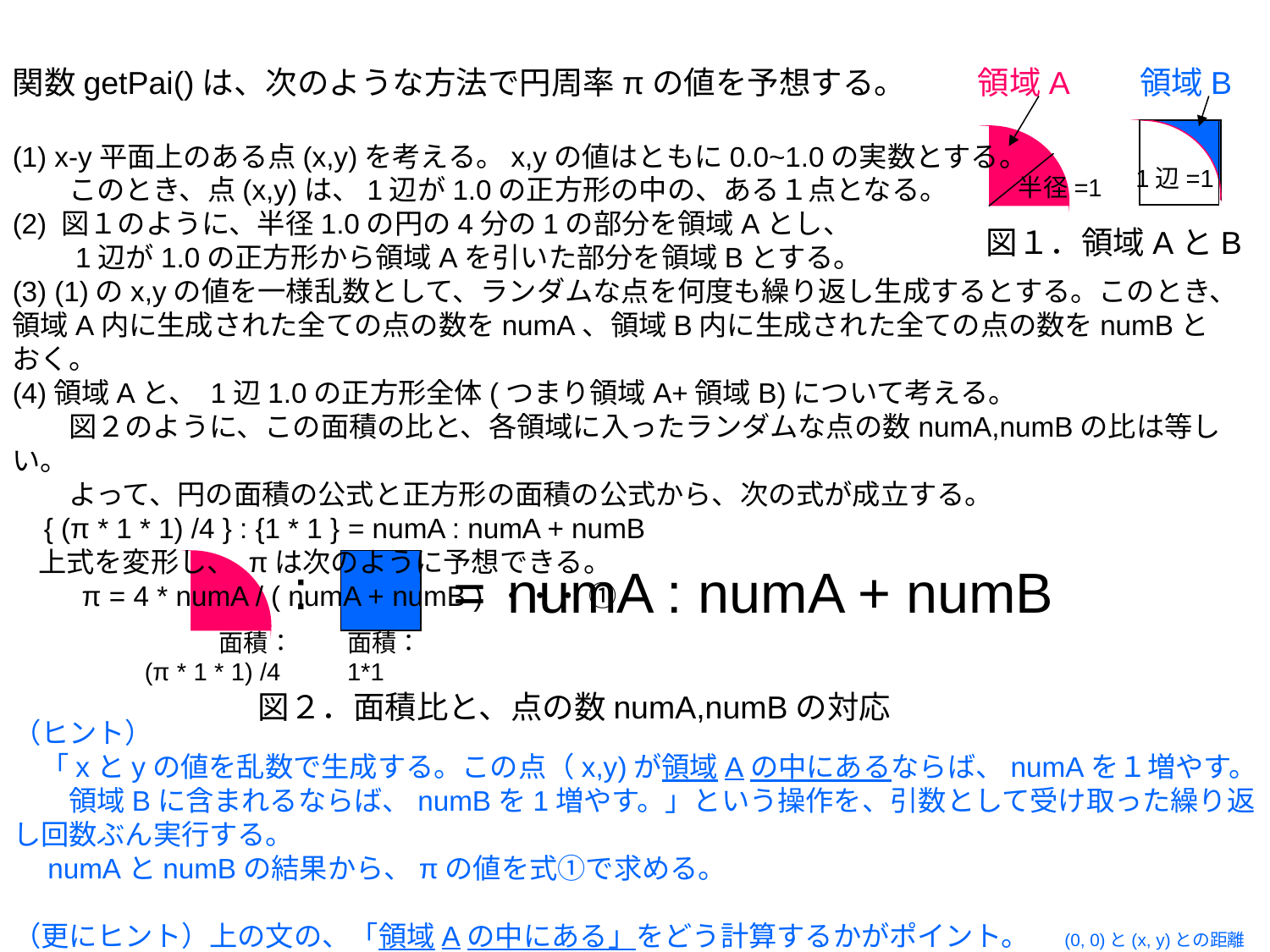

関数getPai()は、次のような方法で円周率πの値を予想する。

(1) x-y平面上のある点(x,y)を考える。x,yの値はともに0.0~1.0の実数とする。
　　このとき、点(x,y)は、1辺が1.0の正方形の中の、ある１点となる。
(2) 図１のように、半径1.0の円の4分の1の部分を領域Aとし、
　　1辺が1.0の正方形から領域Aを引いた部分を領域Bとする。
(3) (1)のx,yの値を一様乱数として、ランダムな点を何度も繰り返し生成するとする。このとき、領域A内に生成された全ての点の数をnumA、領域B内に生成された全ての点の数をnumBとおく。
(4)領域Aと、 1辺1.0の正方形全体(つまり領域A+領域B)について考える。
　　図２のように、この面積の比と、各領域に入ったランダムな点の数numA,numBの比は等しい。
　　よって、円の面積の公式と正方形の面積の公式から、次の式が成立する。
    { (π * 1 * 1) /4 } : {1 * 1 } = numA : numA + numB
   上式を変形し、 πは次のように予想できる。
　　 π = 4 * numA / ( numA + numB ) ・・・ ①
領域A
領域B

1辺=1
半径=1

図１．領域AとB
:

=
numA : numA + numB

　　　面積：
(π * 1 * 1) /4
面積：
1*1

図２．面積比と、点の数numA,numBの対応
（ヒント）
　「xとyの値を乱数で生成する。この点（x,y)が領域Aの中にあるならば、numAを１増やす。
　　領域Bに含まれるならば、numBを1増やす。」という操作を、引数として受け取った繰り返し回数ぶん実行する。
　numAとnumBの結果から、πの値を式①で求める。

（更にヒント）上の文の、「領域Aの中にある」をどう計算するかがポイント。　(0, 0)と(x, y)との距離が・・・